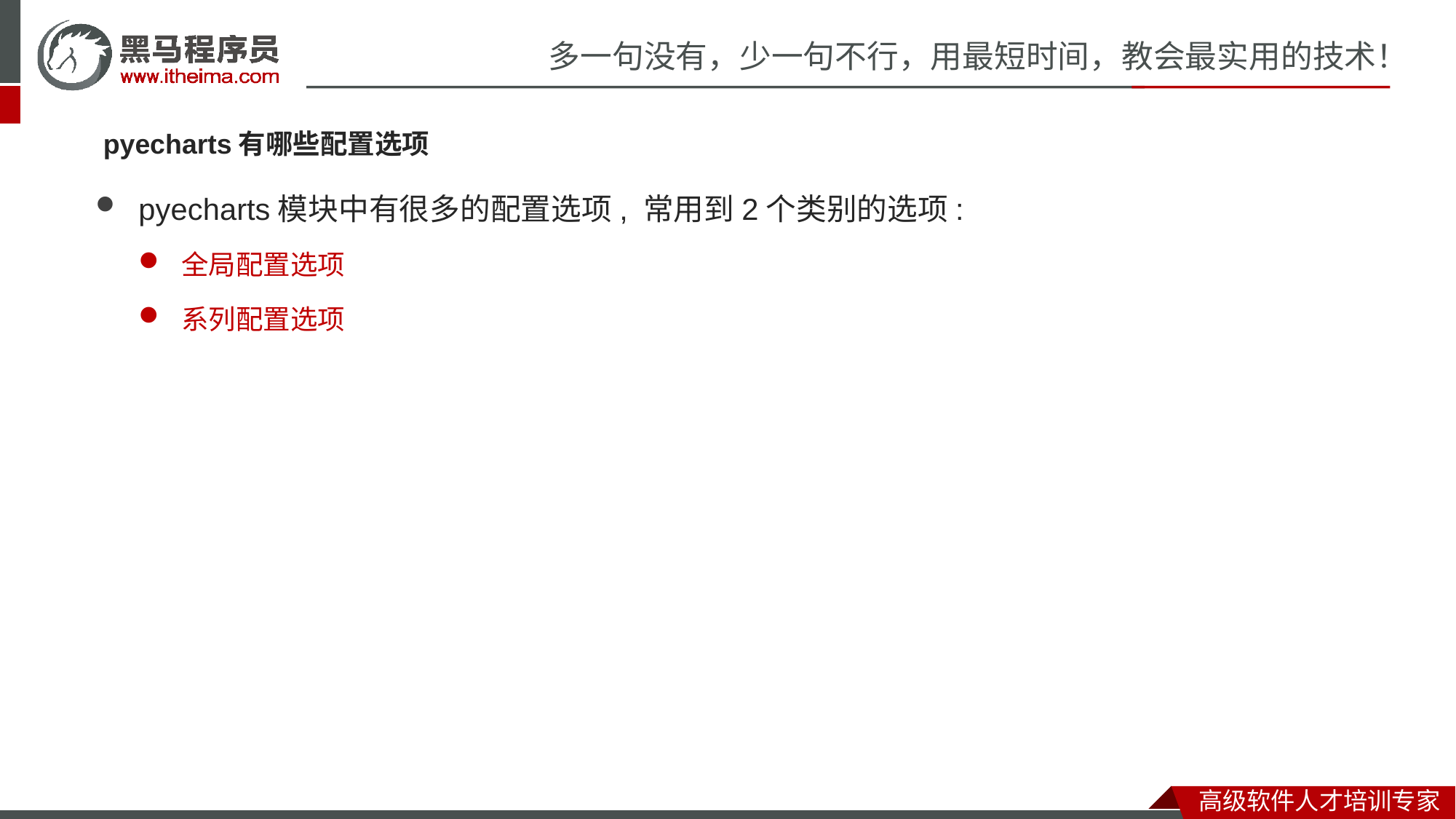

pyecharts有哪些配置选项
pyecharts模块中有很多的配置选项, 常用到2个类别的选项:
全局配置选项
系列配置选项